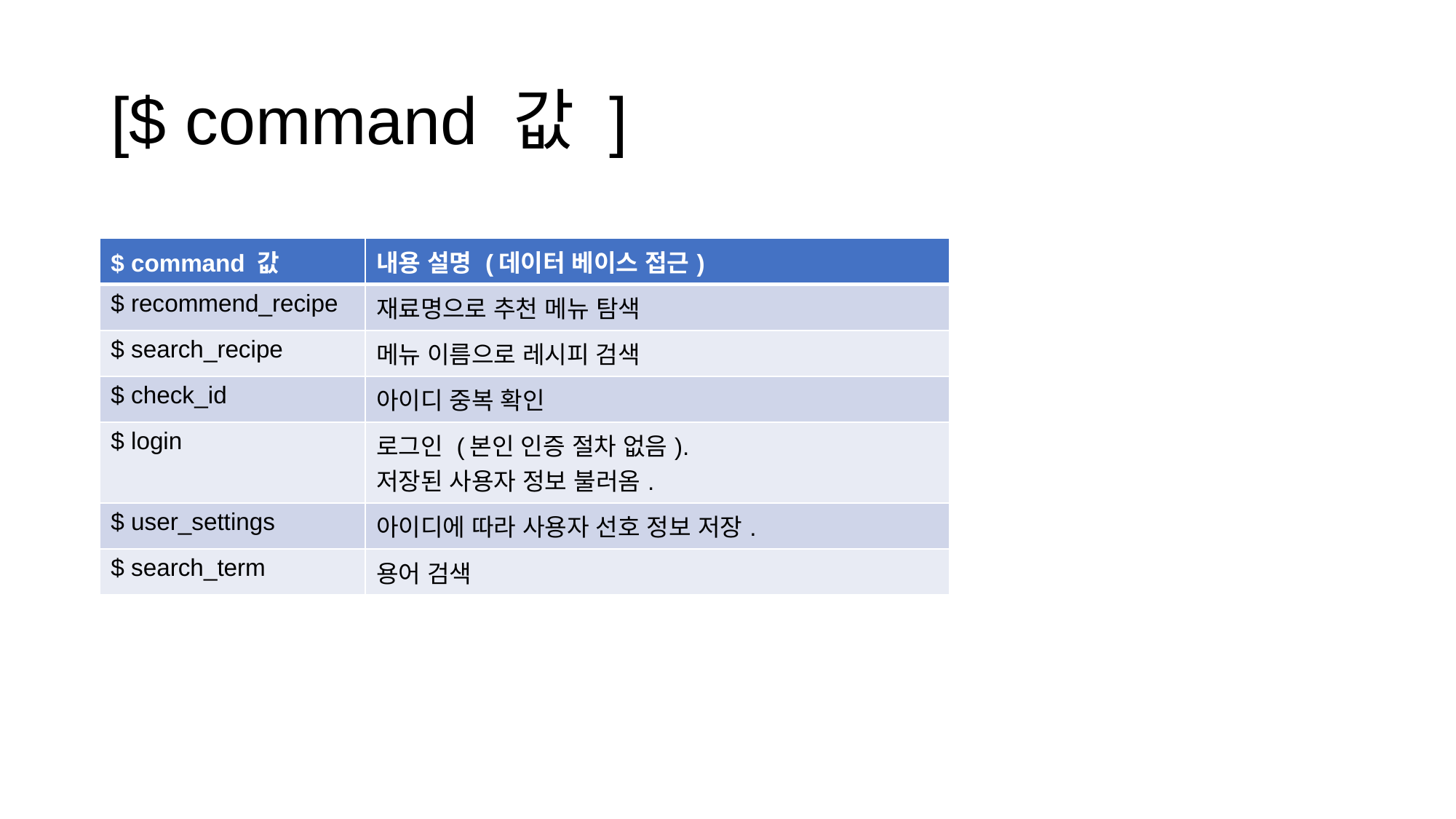

# [$ command 값 ]
| $ command 값 | 내용 설명 (데이터 베이스 접근) |
| --- | --- |
| $ recommend\_recipe | 재료명으로 추천 메뉴 탐색 |
| $ search\_recipe | 메뉴 이름으로 레시피 검색 |
| $ check\_id | 아이디 중복 확인 |
| $ login | 로그인 (본인 인증 절차 없음). 저장된 사용자 정보 불러옴. |
| $ user\_settings | 아이디에 따라 사용자 선호 정보 저장. |
| $ search\_term | 용어 검색 |